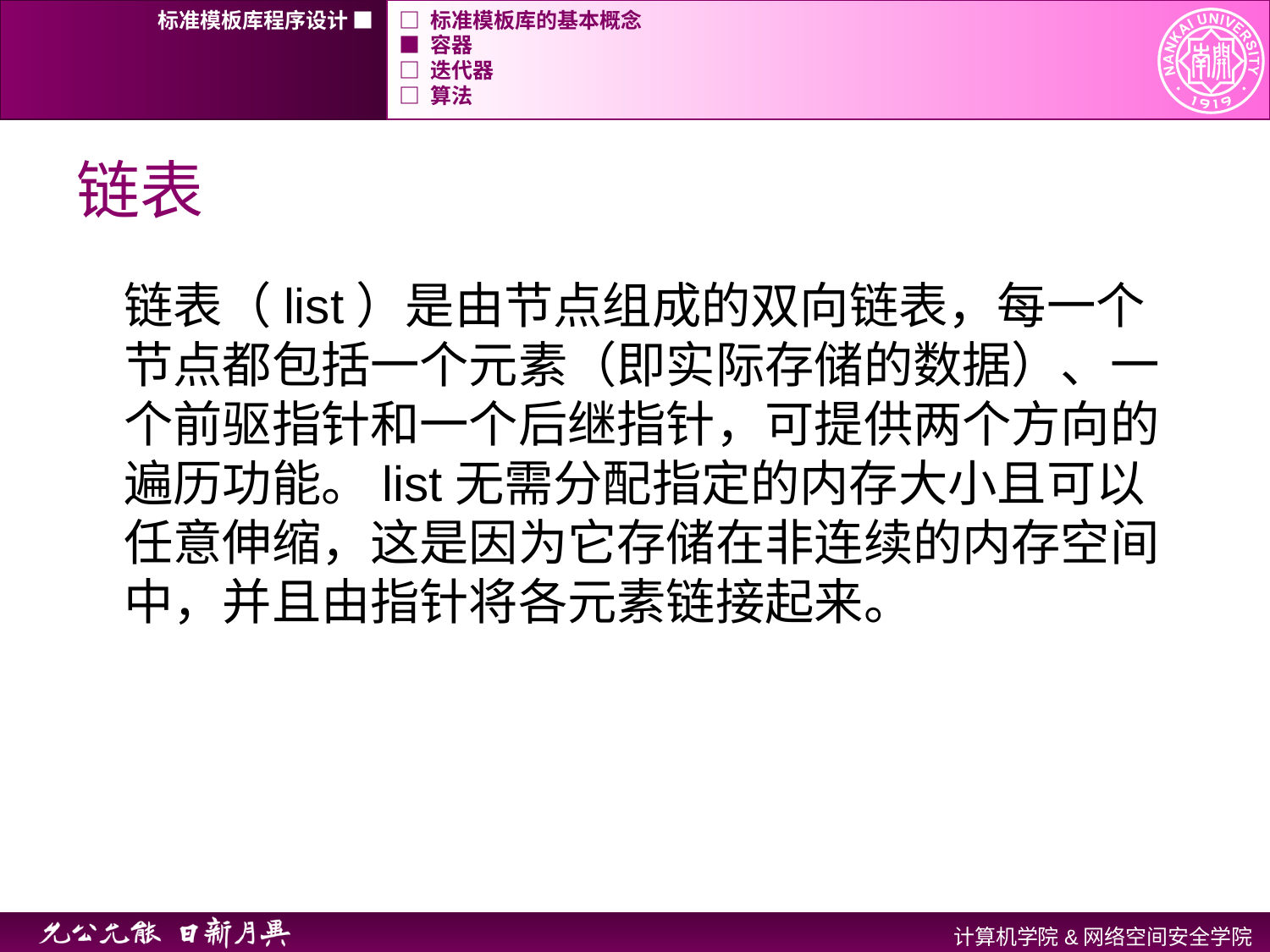

标准模板库程序设计 ■
□ 标准模板库的基本概念

■ 容器

□ 迭代器

□ 算法
# 链表
链表（list）是由节点组成的双向链表，每一个节点都包括一个元素（即实际存储的数据）、一个前驱指针和一个后继指针，可提供两个方向的遍历功能。list无需分配指定的内存大小且可以任意伸缩，这是因为它存储在非连续的内存空间中，并且由指针将各元素链接起来。